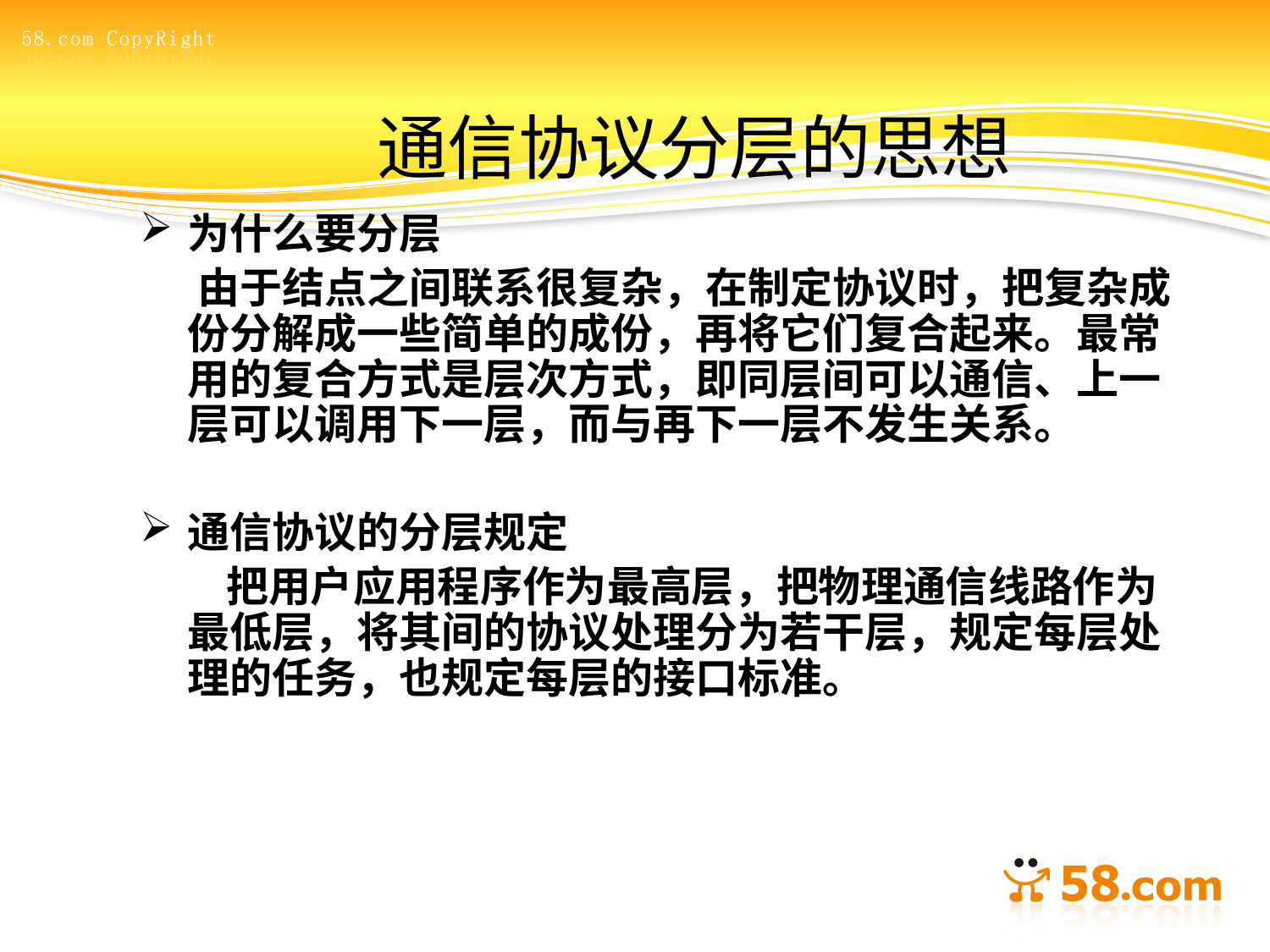

# 通信协议分层的思想
为什么要分层
     由于结点之间联系很复杂，在制定协议时，把复杂成份分解成一些简单的成份，再将它们复合起来。最常用的复合方式是层次方式，即同层间可以通信、上一层可以调用下一层，而与再下一层不发生关系。

通信协议的分层规定
	   把用户应用程序作为最高层，把物理通信线路作为最低层，将其间的协议处理分为若干层，规定每层处理的任务，也规定每层的接口标准。